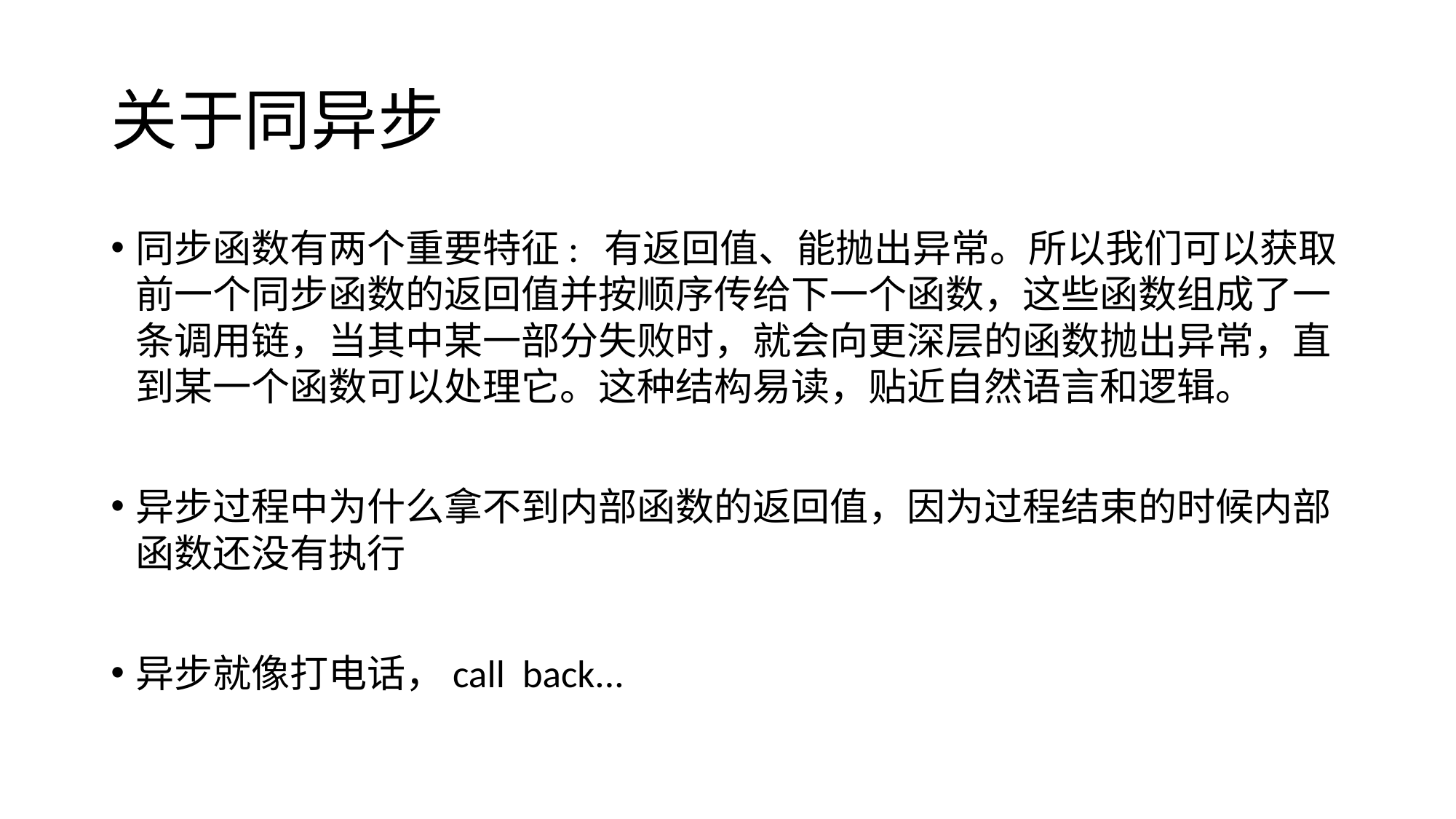

# 关于同异步
同步函数有两个重要特征:  有返回值、能抛出异常。所以我们可以获取前一个同步函数的返回值并按顺序传给下一个函数，这些函数组成了一条调用链，当其中某一部分失败时，就会向更深层的函数抛出异常，直到某一个函数可以处理它。这种结构易读，贴近自然语言和逻辑。

异步过程中为什么拿不到内部函数的返回值，因为过程结束的时候内部函数还没有执行

异步就像打电话，call  back...